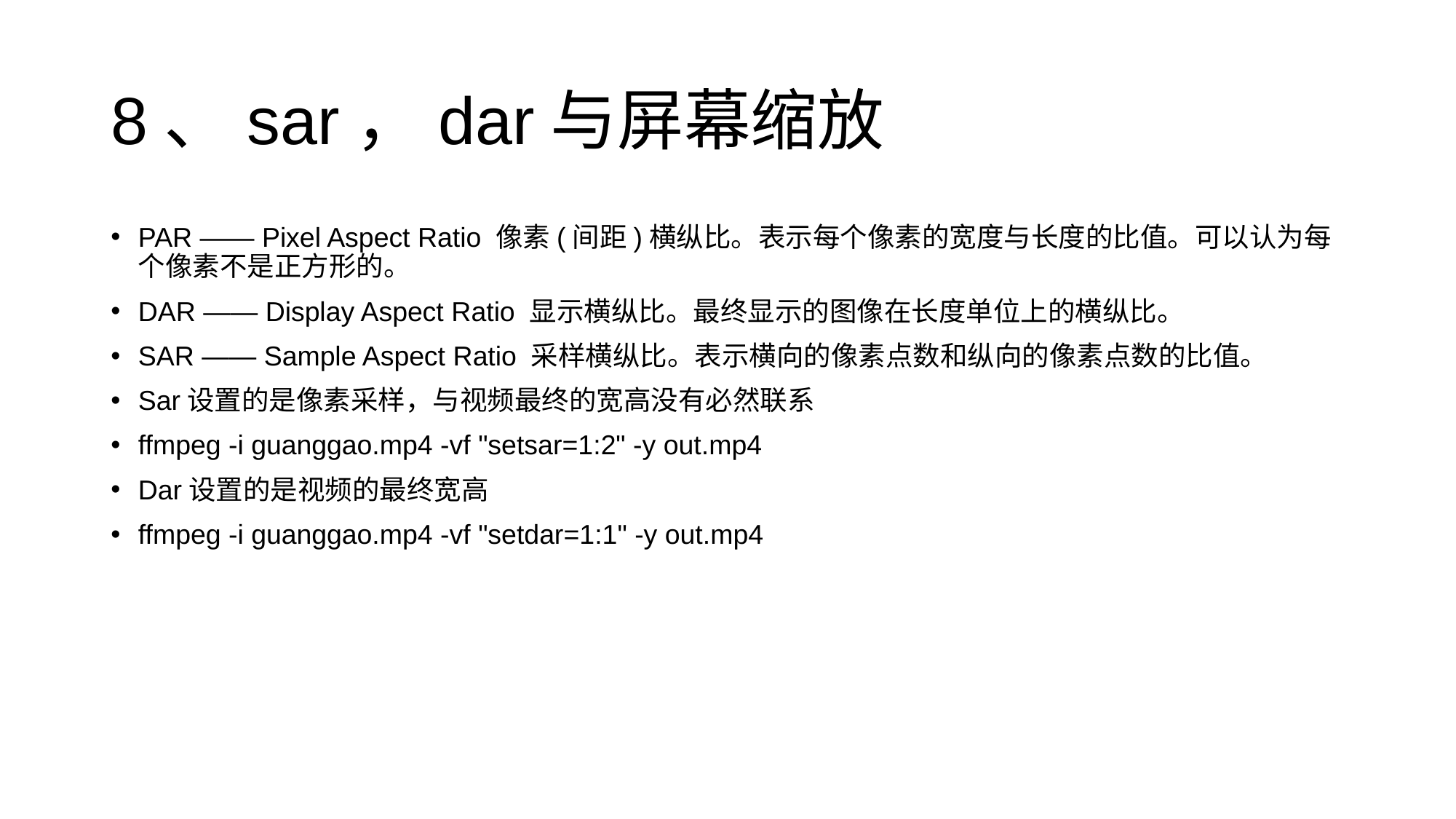

# 8、sar，dar与屏幕缩放
PAR —— Pixel Aspect Ratio 像素(间距)横纵比。表示每个像素的宽度与长度的比值。可以认为每个像素不是正方形的。
DAR —— Display Aspect Ratio 显示横纵比。最终显示的图像在长度单位上的横纵比。
SAR —— Sample Aspect Ratio 采样横纵比。表示横向的像素点数和纵向的像素点数的比值。
Sar设置的是像素采样，与视频最终的宽高没有必然联系
ffmpeg -i guanggao.mp4 -vf "setsar=1:2" -y out.mp4
Dar设置的是视频的最终宽高
ffmpeg -i guanggao.mp4 -vf "setdar=1:1" -y out.mp4